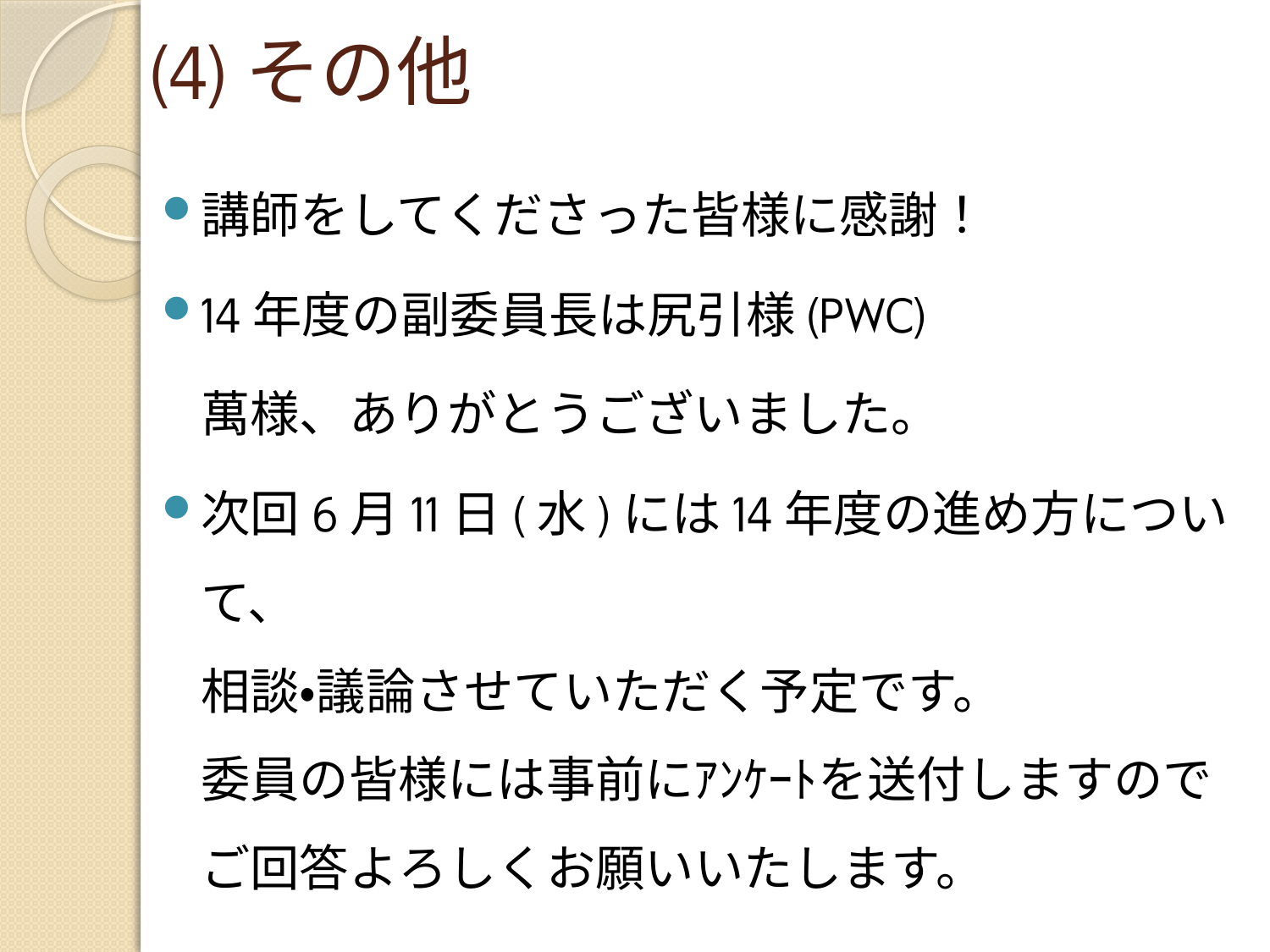

# (4)その他
講師をしてくださった皆様に感謝！
14年度の副委員長は尻引様(PWC)
	萬様、ありがとうございました。
次回6月11日(水)には14年度の進め方について、
相談・議論させていただく予定です。
委員の皆様には事前にｱﾝｹｰﾄを送付しますので
ご回答よろしくお願いいたします。